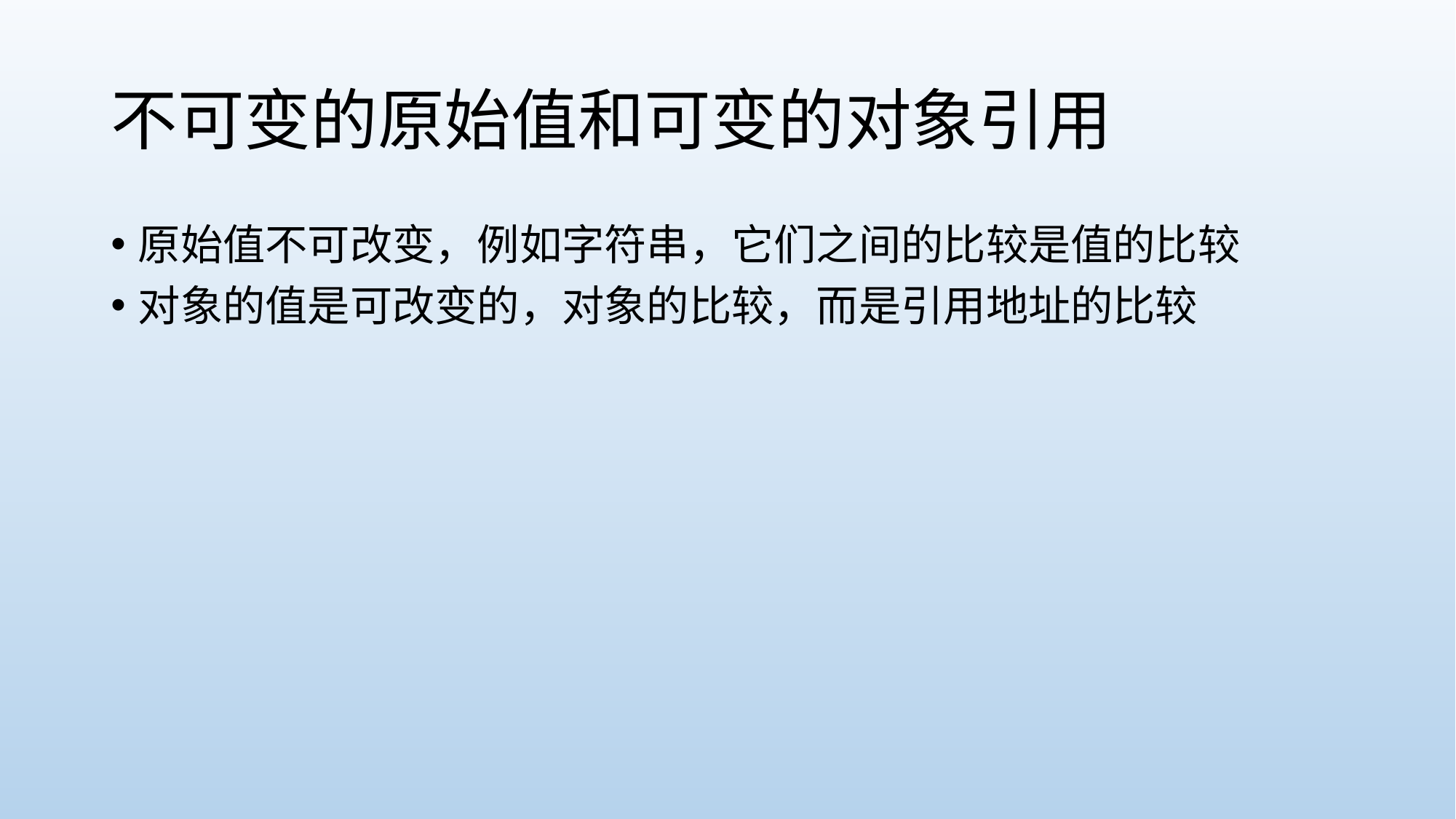

# 不可变的原始值和可变的对象引用
原始值不可改变，例如字符串，它们之间的比较是值的比较
对象的值是可改变的，对象的比较，而是引用地址的比较